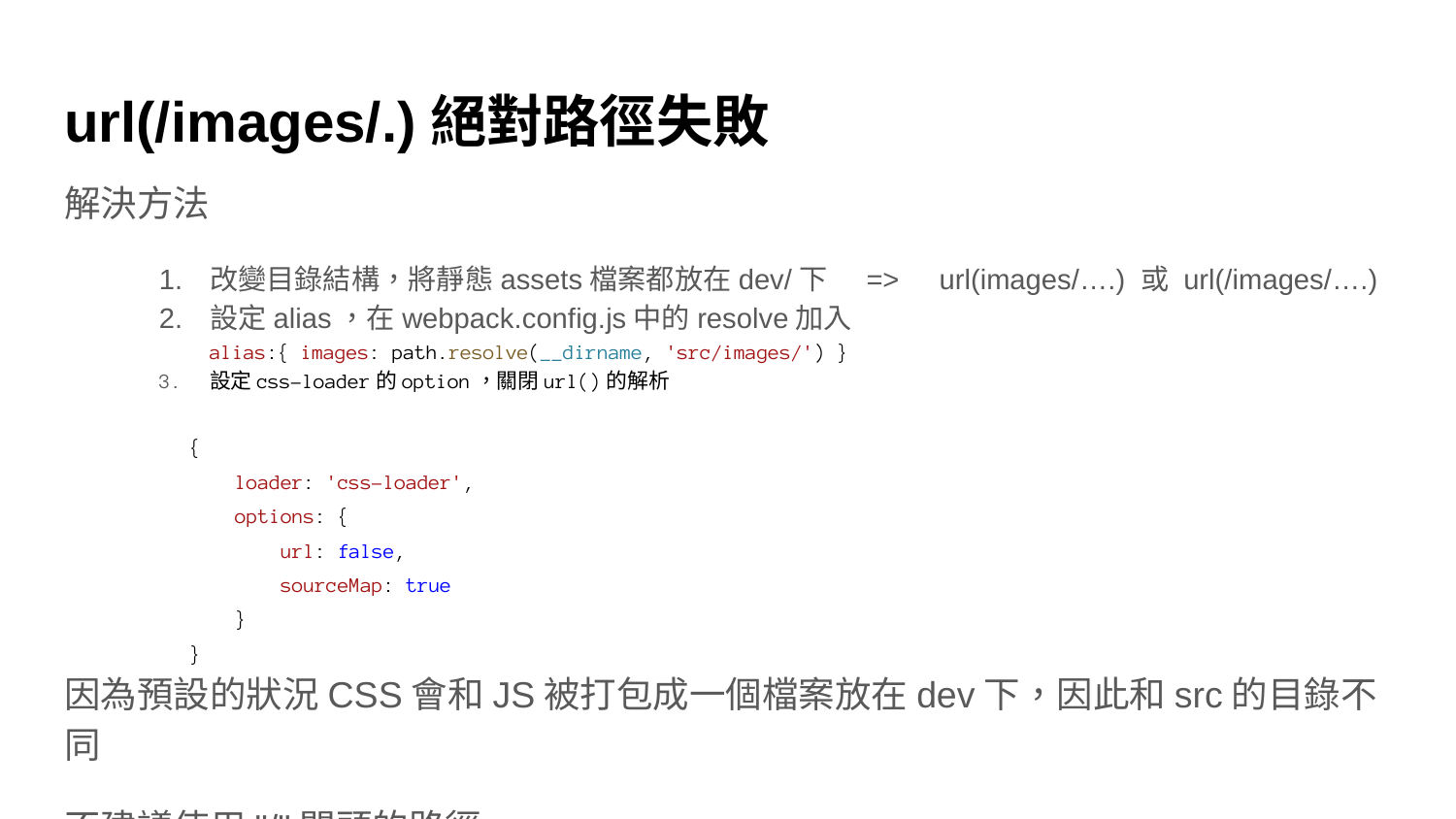

# url(/images/.)絕對路徑失敗
解決方法
改變目錄結構，將靜態assets檔案都放在dev/下    =>     url(images/….) 或 url(/images/….)
設定alias，在webpack.config.js中的resolve加入
alias:{ images: path.resolve(__dirname, 'src/images/') }
設定css-loader的option，關閉url()的解析
           {
               loader: 'css-loader',
               options: {
                   url: false,
                   sourceMap: true
               }
           }
因為預設的狀況CSS會和JS被打包成一個檔案放在dev下，因此和src的目錄不同
不建議使用"/"開頭的路徑